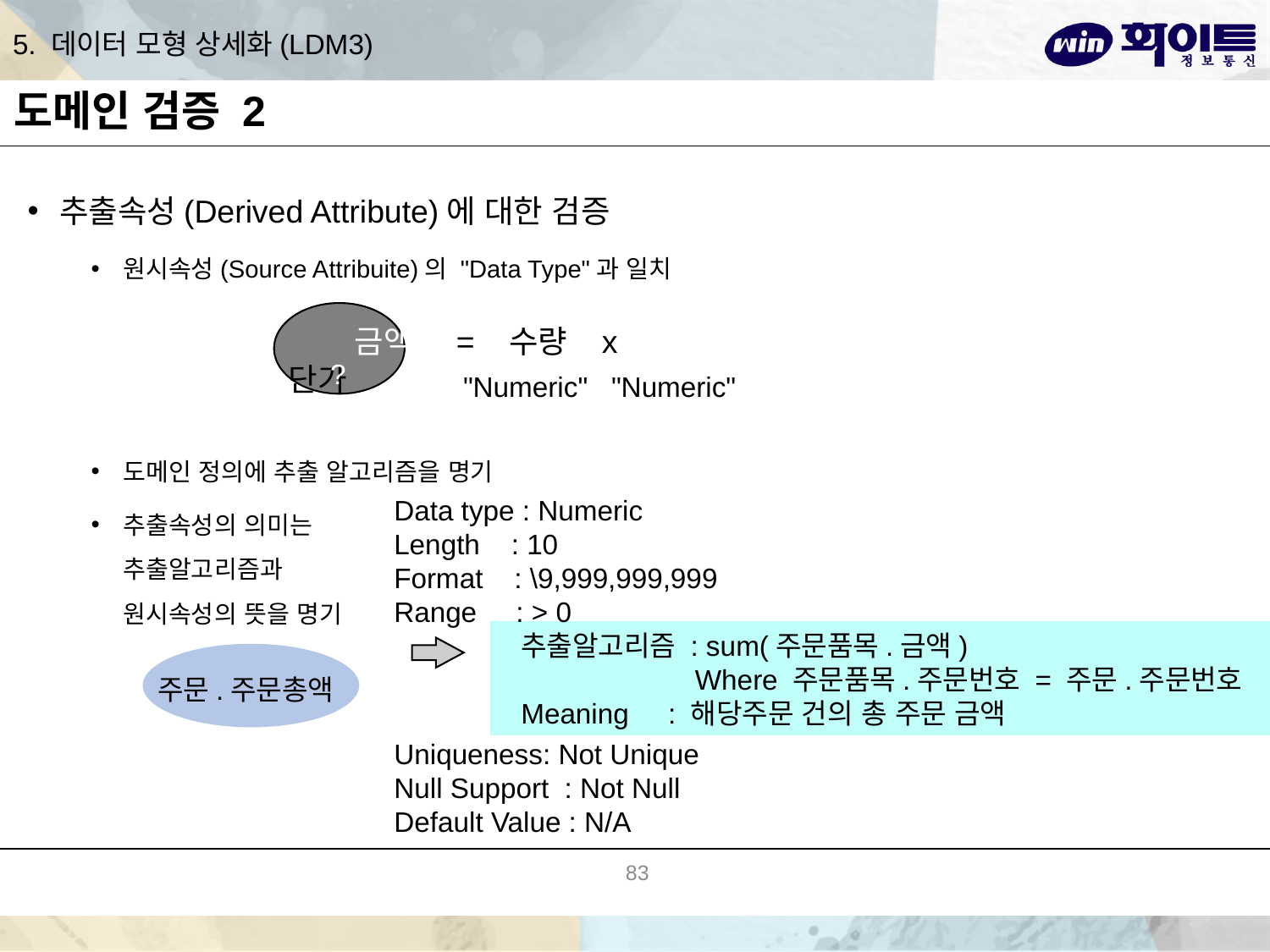

# 5. 데이터 모형 상세화(LDM3)
도메인 검증 2
추출속성(Derived Attribute)에 대한 검증
원시속성(Source Attribuite)의 "Data Type"과 일치

도메인 정의에 추출 알고리즘을 명기
추출속성의 의미는
추출알고리즘과
원시속성의 뜻을 명기

금액    =   수량   x   단가
?
"Numeric"   "Numeric"
Data type : Numeric
Length    : 10
Format    : \9,999,999,999
Range     : > 0
	추출알고리즘 : sum(주문품목.금액)
		      Where 주문품목.주문번호 = 주문.주문번호
	Meaning     : 해당주문 건의 총 주문 금액
Uniqueness: Not Unique
Null Support  : Not Null
Default Value : N/A

주문.주문총액
83